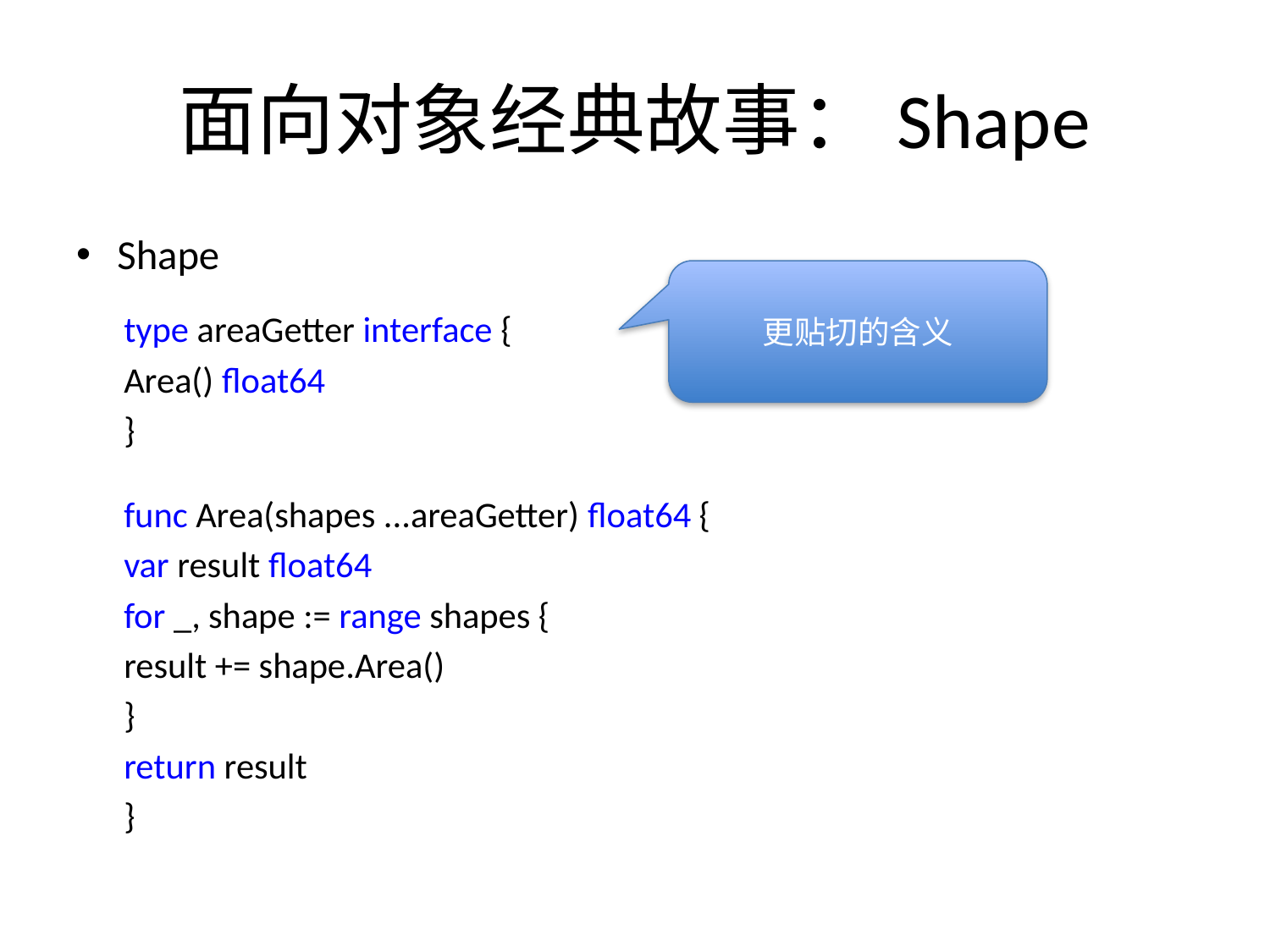

# 面向对象经典故事：Shape
Shape

type areaGetter interface {
		Area() float64
}

func Area(shapes ...areaGetter) float64 {
		var result float64
		for _, shape := range shapes {
			result += shape.Area()
		}
		return result
}
更贴切的含义